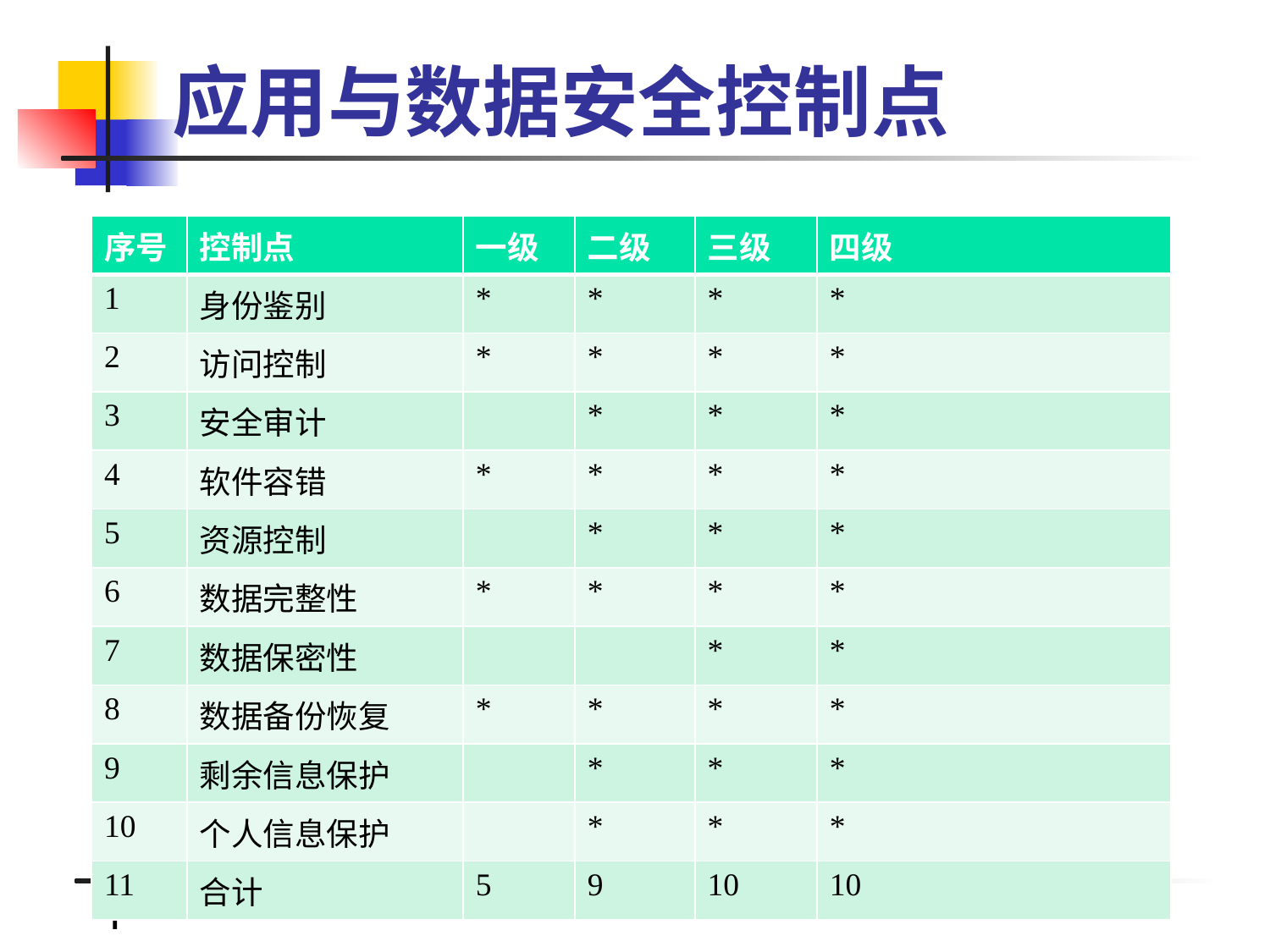

# 应用与数据安全控制点
| 序号 | 控制点 | 一级 | 二级 | 三级 | 四级 |
| --- | --- | --- | --- | --- | --- |
| 1 | 身份鉴别 | \* | \* | \* | \* |
| 2 | 访问控制 | \* | \* | \* | \* |
| 3 | 安全审计 |  | \* | \* | \* |
| 4 | 软件容错 | \* | \* | \* | \* |
| 5 | 资源控制 |  | \* | \* | \* |
| 6 | 数据完整性 | \* | \* | \* | \* |
| 7 | 数据保密性 |  |  | \* | \* |
| 8 | 数据备份恢复 | \* | \* | \* | \* |
| 9 | 剩余信息保护 |  | \* | \* | \* |
| 10 | 个人信息保护 |  | \* | \* | \* |
| 11 | 合计 | 5 | 9 | 10 | 10 |